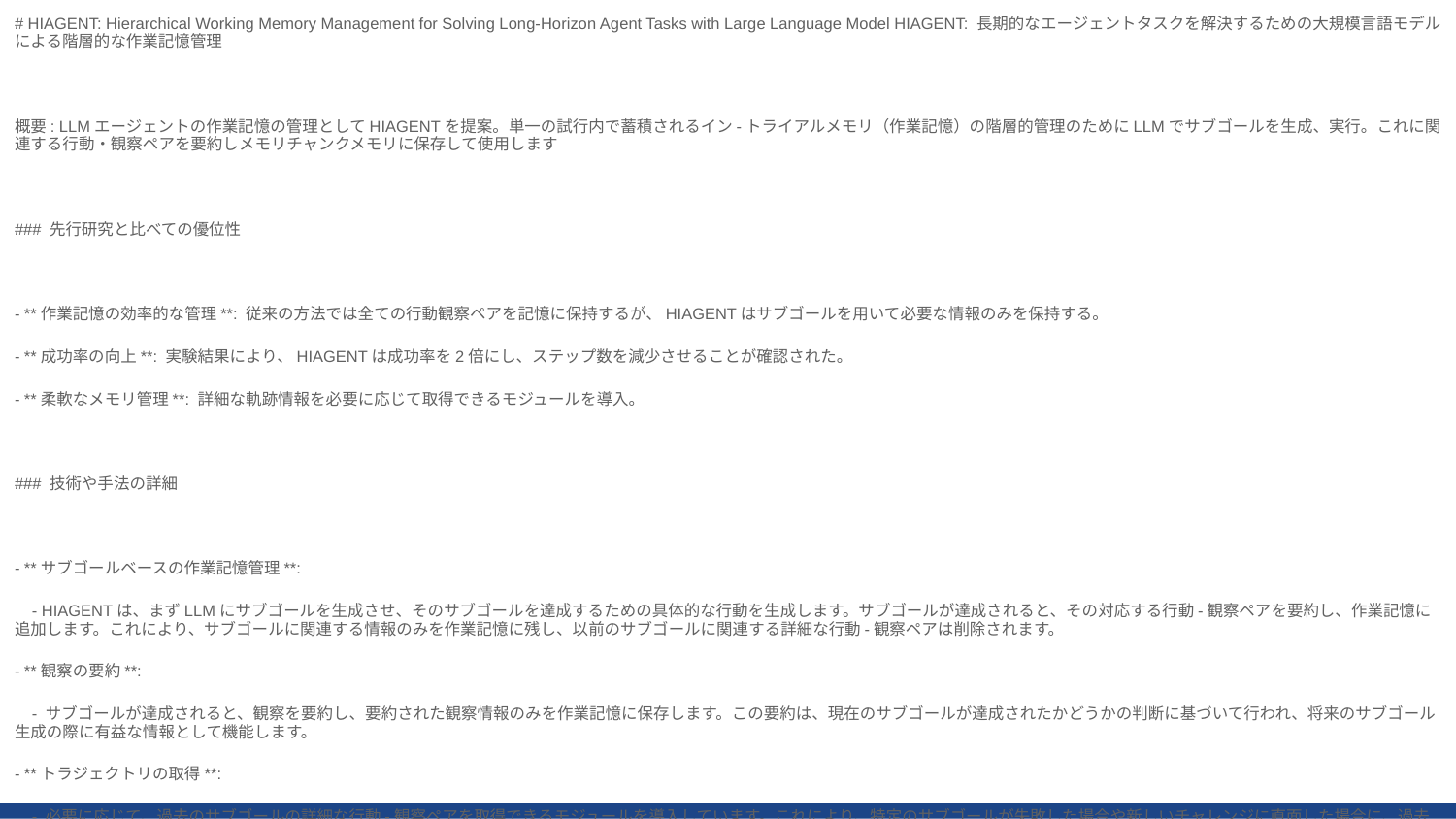

# HIAGENT: Hierarchical Working Memory Management for Solving Long-Horizon Agent Tasks with Large Language Model HIAGENT: 長期的なエージェントタスクを解決するための大規模言語モデルによる階層的な作業記憶管理

概要: LLMエージェントの作業記憶の管理としてHIAGENTを提案。単一の試行内で蓄積されるイン-トライアルメモリ（作業記憶）の階層的管理のためにLLMでサブゴールを生成、実行。これに関連する行動・観察ペアを要約しメモリチャンクメモリに保存して使用します

### 先行研究と比べての優位性

- **作業記憶の効率的な管理**: 従来の方法では全ての行動観察ペアを記憶に保持するが、HIAGENTはサブゴールを用いて必要な情報のみを保持する。
- **成功率の向上**: 実験結果により、HIAGENTは成功率を2倍にし、ステップ数を減少させることが確認された。
- **柔軟なメモリ管理**: 詳細な軌跡情報を必要に応じて取得できるモジュールを導入。

### 技術や手法の詳細

- **サブゴールベースの作業記憶管理**:
    - HIAGENTは、まずLLMにサブゴールを生成させ、そのサブゴールを達成するための具体的な行動を生成します。サブゴールが達成されると、その対応する行動-観察ペアを要約し、作業記憶に追加します。これにより、サブゴールに関連する情報のみを作業記憶に残し、以前のサブゴールに関連する詳細な行動-観察ペアは削除されます。
- **観察の要約**:
    - サブゴールが達成されると、観察を要約し、要約された観察情報のみを作業記憶に保存します。この要約は、現在のサブゴールが達成されたかどうかの判断に基づいて行われ、将来のサブゴール生成の際に有益な情報として機能します。
- **トラジェクトリの取得**:
    - 必要に応じて、過去のサブゴールの詳細な行動-観察ペアを取得できるモジュールを導入しています。これにより、特定のサブゴールが失敗した場合や新しいチャレンジに直面した場合に、過去の成功経験を参考にすることが可能になります。

### 使用用途

- **ロボティクス**: 複雑なタスクを効率的に管理し、実行するために使用。
- **ソフトウェア開発**: 長期的なプロジェクト管理における効率向上。
- **シミュレーション**: 人間の行動を模倣するシステムにおける応用。